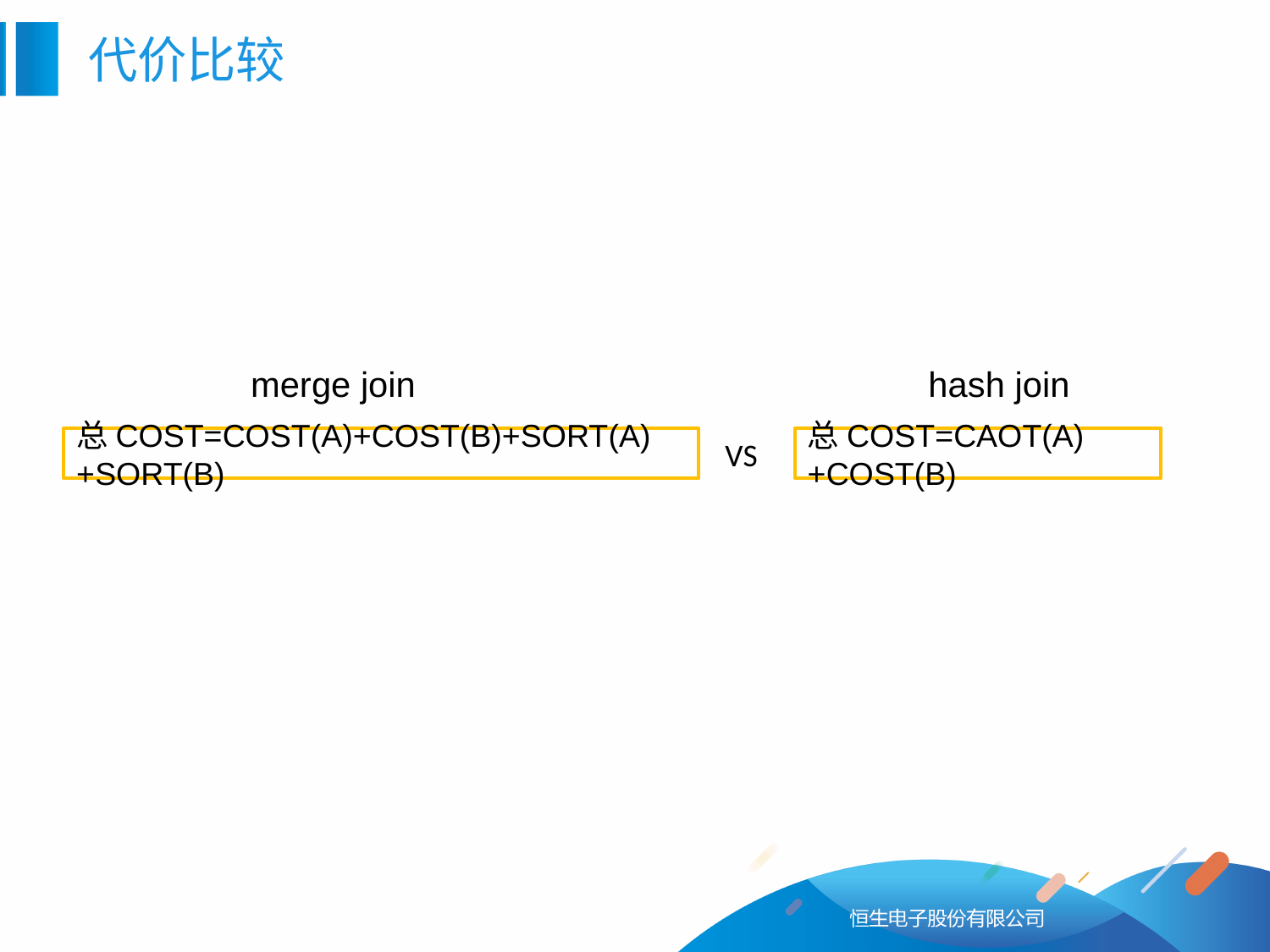

代价比较
merge join
hash join
总COST=COST(A)+COST(B)+SORT(A)+SORT(B)
VS
总COST=CAOT(A)+COST(B)